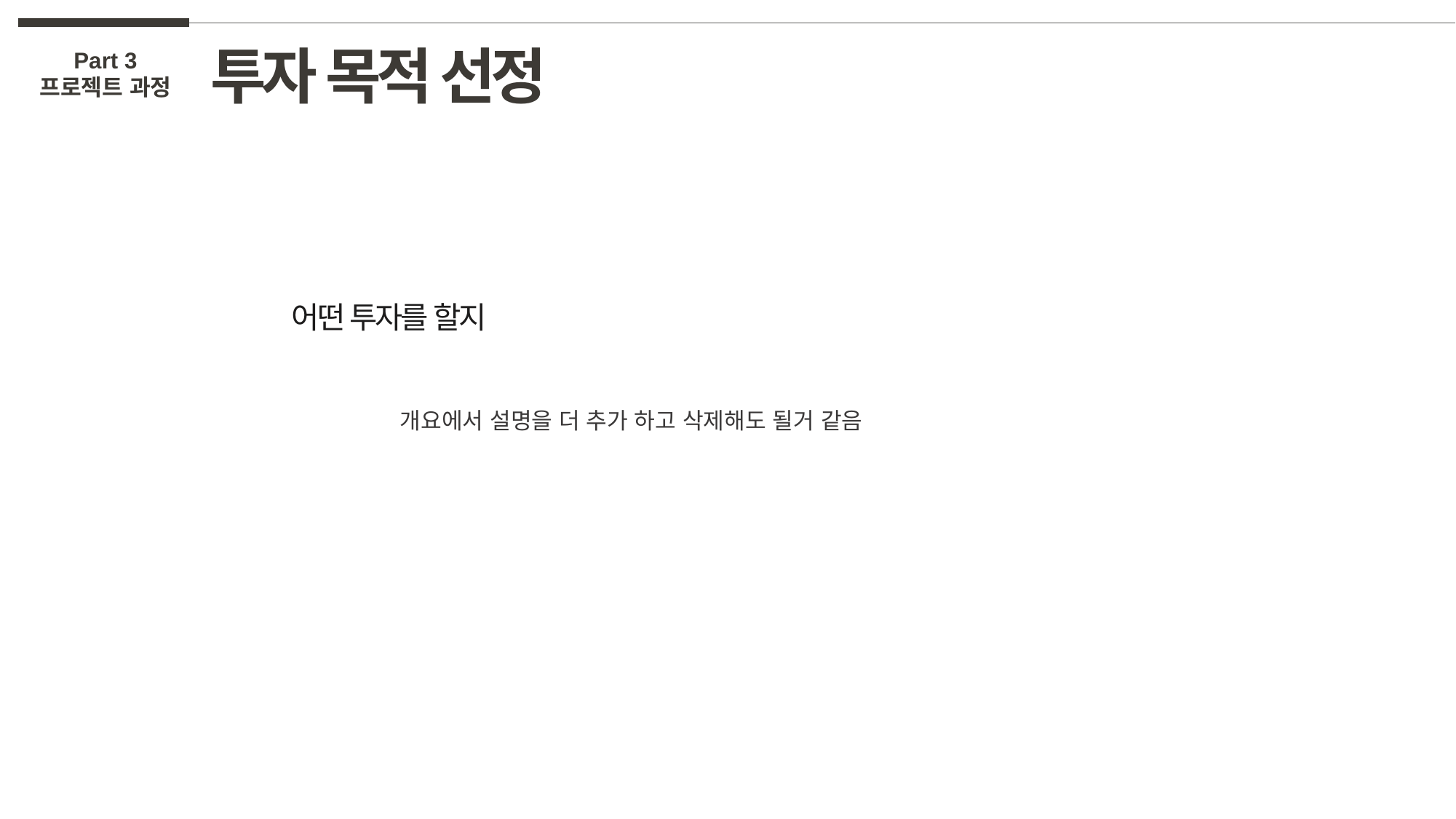

투자 목적 선정
Part 3
프로젝트 과정
어떤 투자를 할지
개요에서 설명을 더 추가 하고 삭제해도 될거 같음